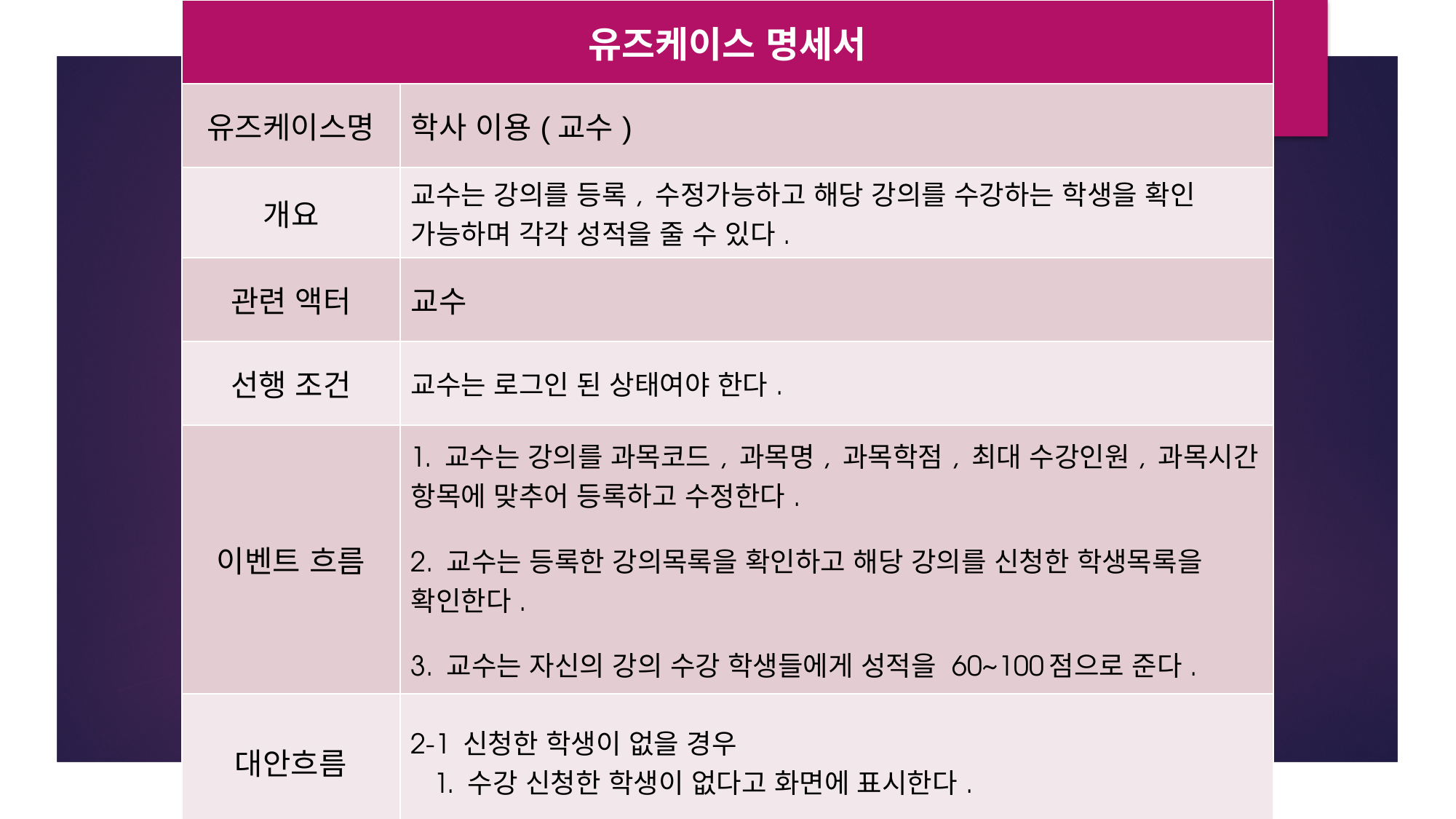

| 유즈케이스 명세서 |  |
| --- | --- |
| 유즈케이스명 | 학사 이용(교수) |
| 개요 | 교수는 강의를 등록, 수정가능하고 해당 강의를 수강하는 학생을 확인 가능하며 각각 성적을 줄 수 있다. |
| 관련 액터 | 교수 |
| 선행 조건 | 교수는 로그인 된 상태여야 한다. |
| 이벤트 흐름 | 1. 교수는 강의를 과목코드, 과목명, 과목학점, 최대 수강인원, 과목시간 항목에 맞추어 등록하고 수정한다. 2. 교수는 등록한 강의목록을 확인하고 해당 강의를 신청한 학생목록을 확인한다. 3. 교수는 자신의 강의 수강 학생들에게 성적을 60~100점으로 준다. |
| 대안흐름 | 2-1 신청한 학생이 없을 경우 1. 수강 신청한 학생이 없다고 화면에 표시한다. |